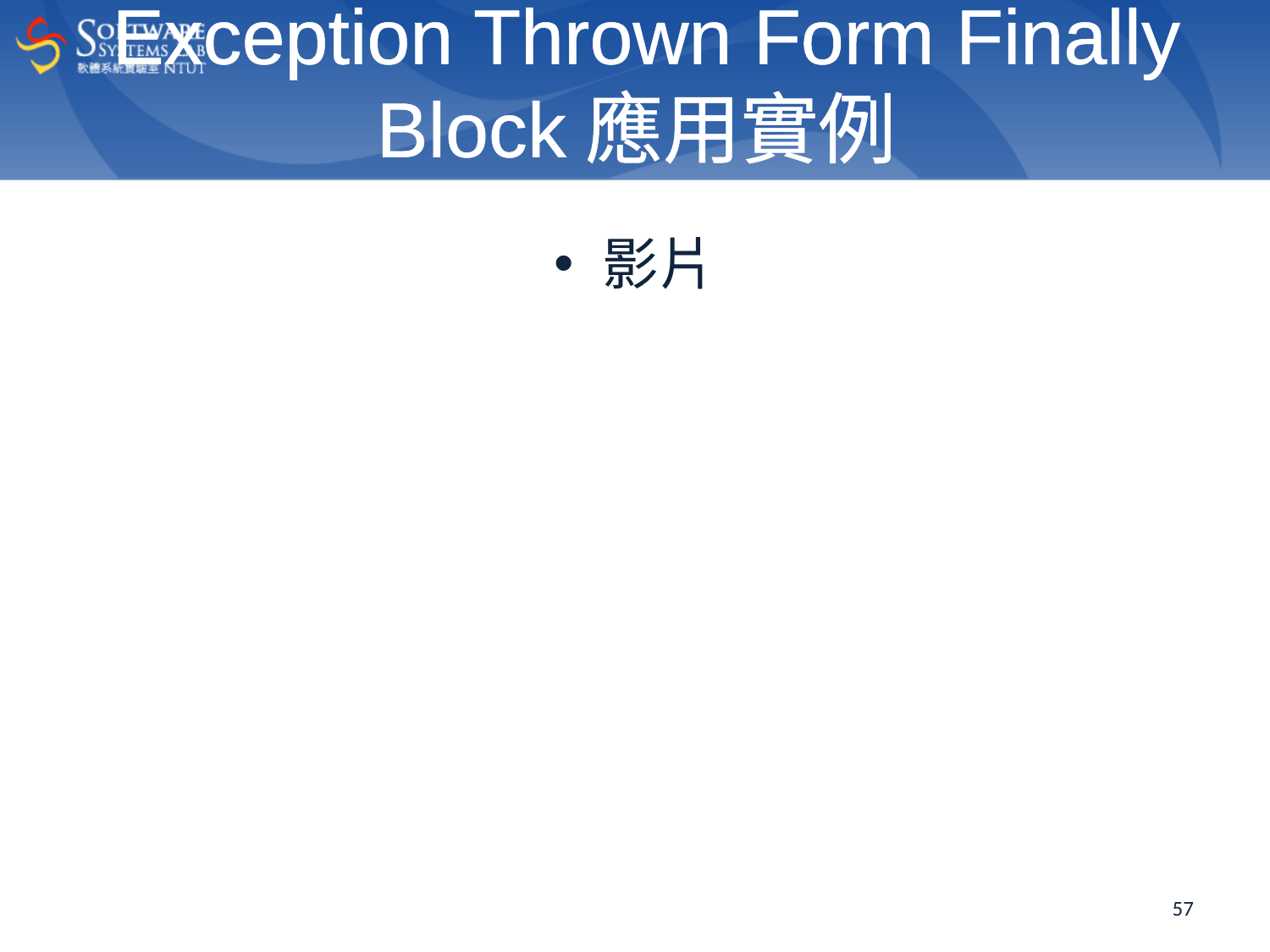

# Exception Thrown Form Finally Block應用實例
影片
57